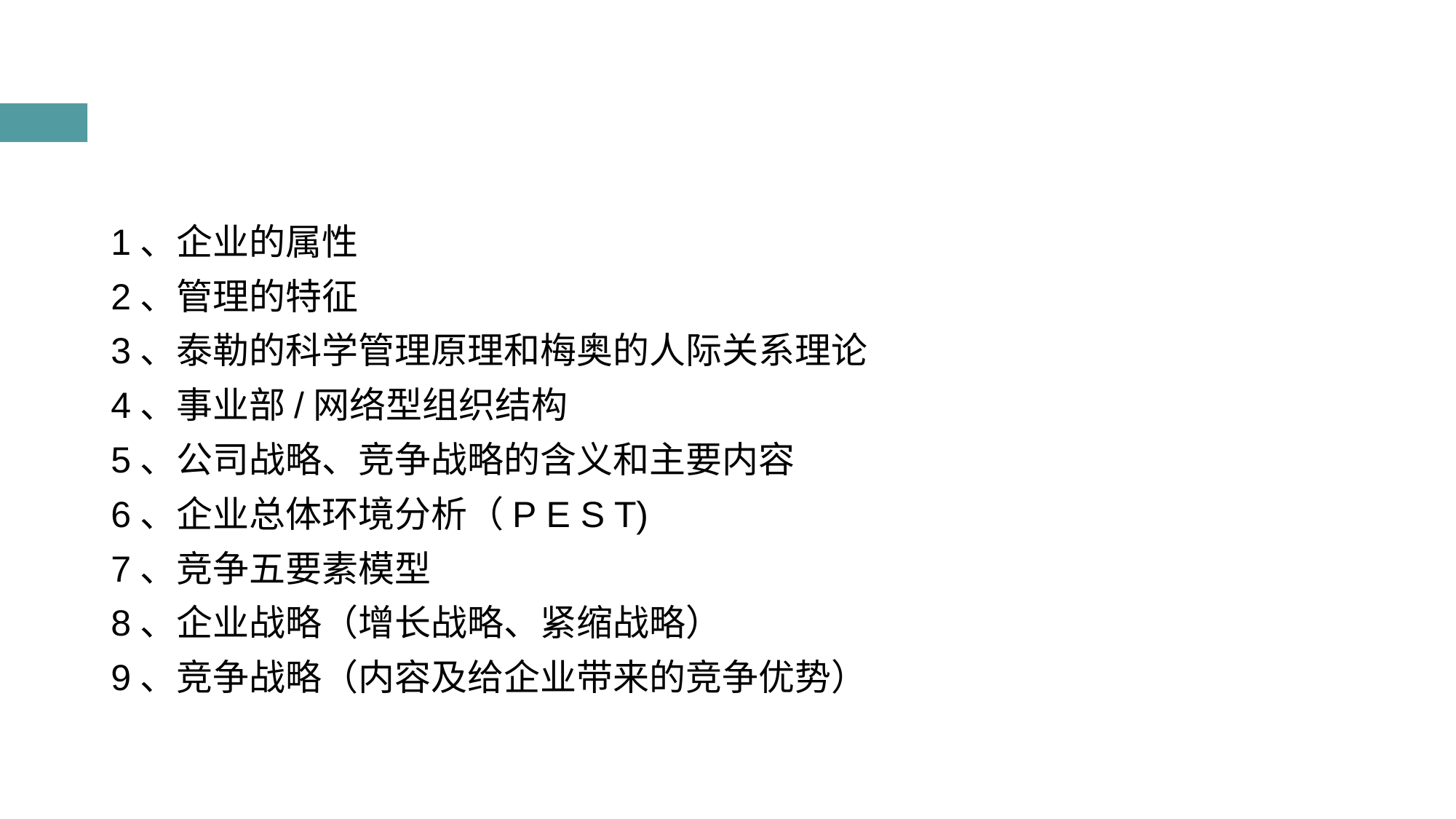

#
1、企业的属性
2、管理的特征
3、泰勒的科学管理原理和梅奥的人际关系理论
4、事业部/网络型组织结构
5、公司战略、竞争战略的含义和主要内容
6、企业总体环境分析（P E S T)
7、竞争五要素模型
8、企业战略（增长战略、紧缩战略）
9、竞争战略（内容及给企业带来的竞争优势）